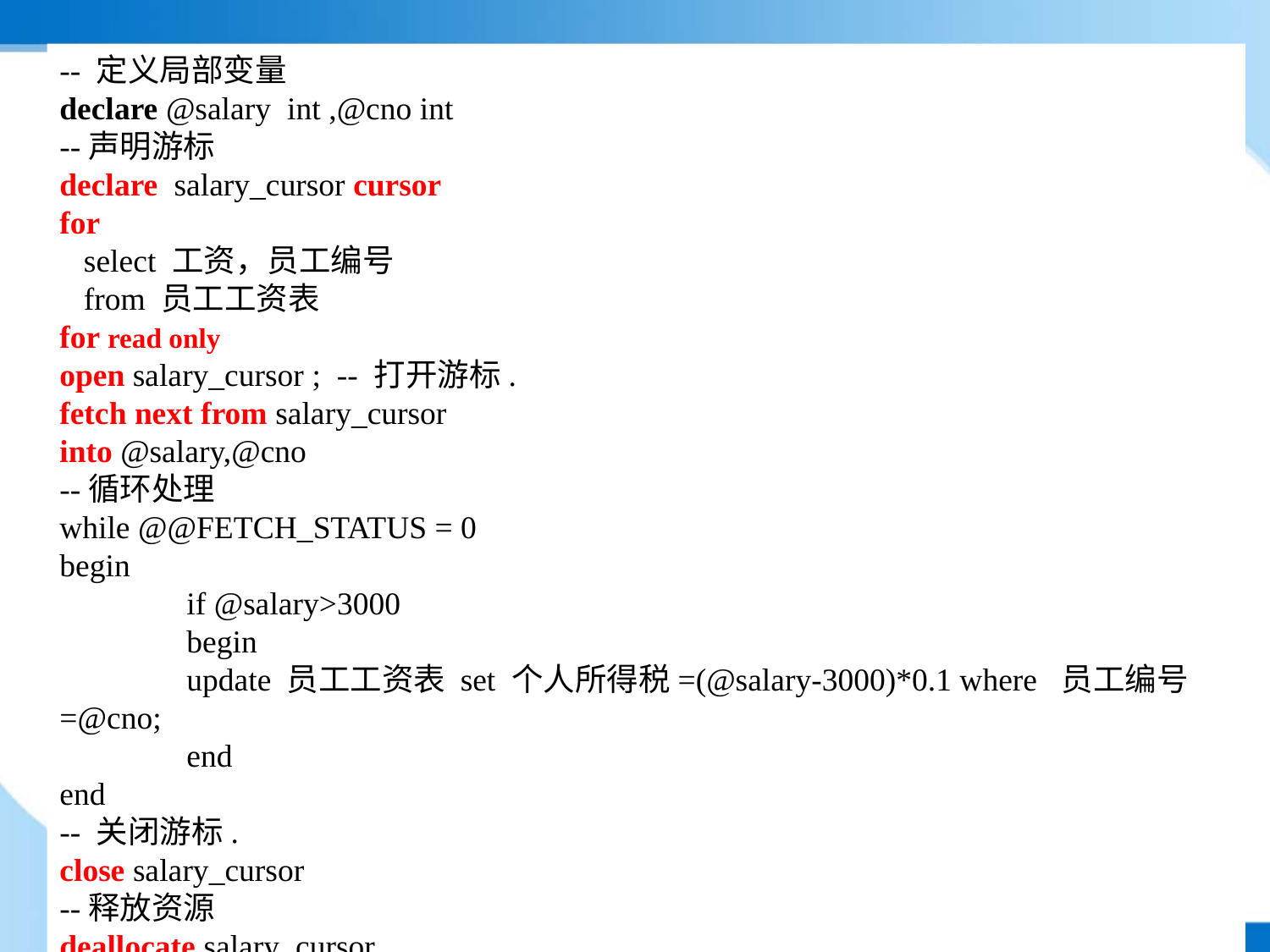

-- 定义局部变量
declare @salary  int ,@cno int
--声明游标
declare  salary_cursor cursor
for
   select 工资，员工编号
   from 员工工资表
for read only
open salary_cursor ;  -- 打开游标.
fetch next from salary_cursor
into @salary,@cno
--循环处理
while @@FETCH_STATUS = 0
begin
	if @salary>3000
	begin
	update 员工工资表 set 个人所得税=(@salary-3000)*0.1 where  员工编号=@cno;
	end
end
-- 关闭游标.
close salary_cursor
--释放资源
deallocate salary_cursor